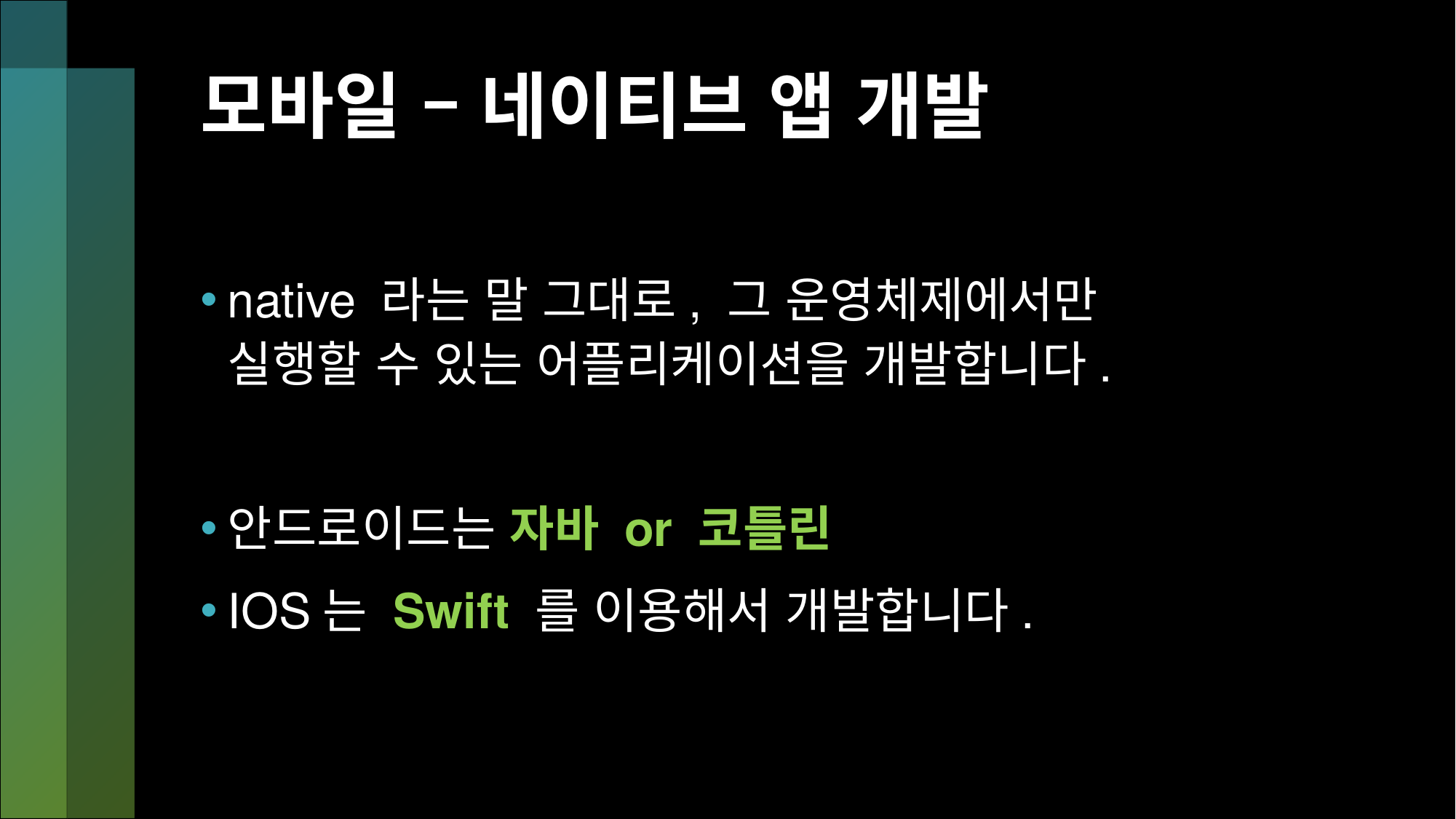

# 모바일 – 네이티브 앱 개발
native 라는 말 그대로, 그 운영체제에서만
실행할 수 있는 어플리케이션을 개발합니다.

안드로이드는 자바 or 코틀린
IOS는 Swift 를 이용해서 개발합니다.